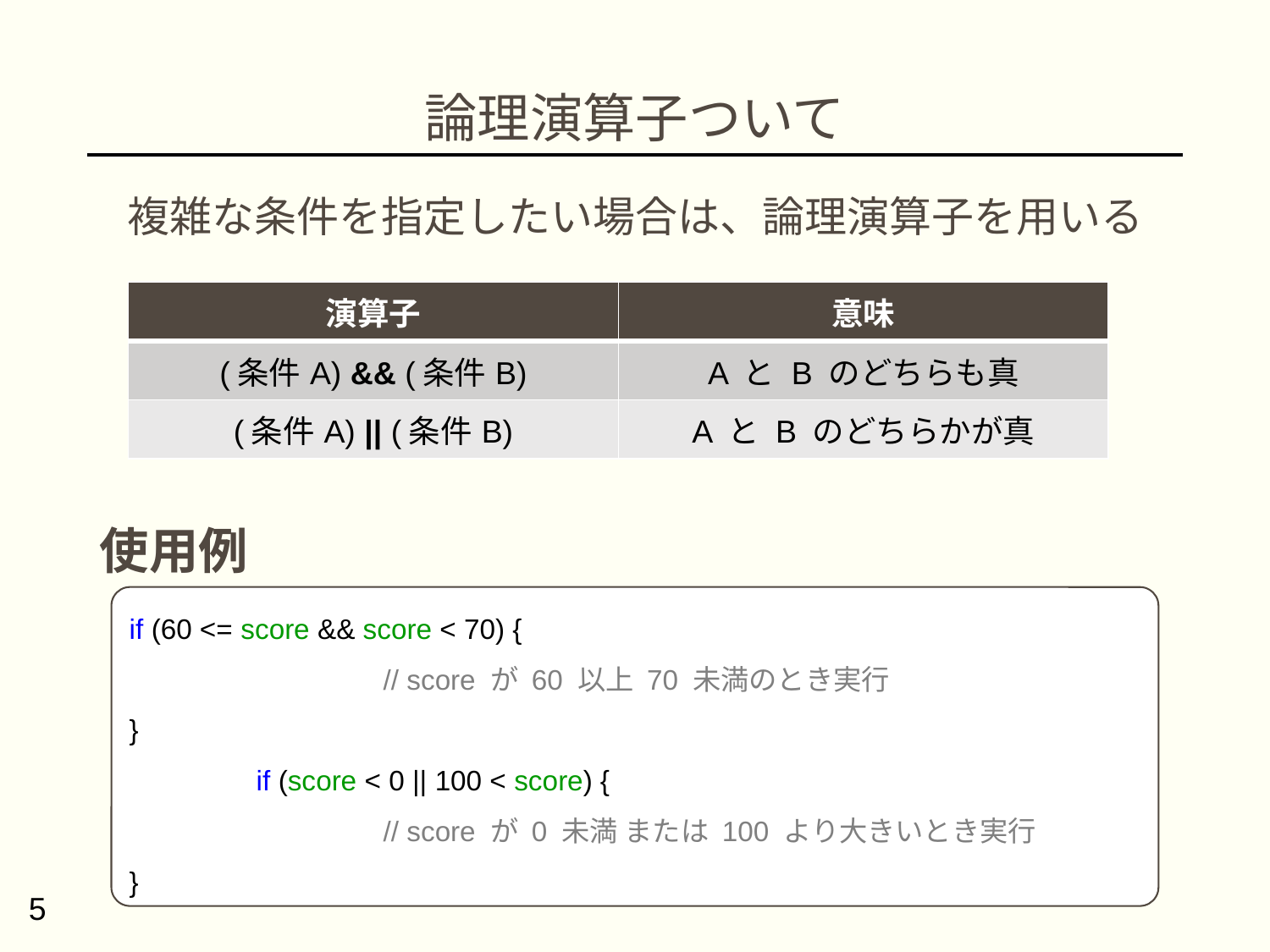

# 論理演算子ついて
複雑な条件を指定したい場合は、論理演算子を用いる
| 演算子 | 意味 |
| --- | --- |
| (条件A) && (条件B) | A と B のどちらも真 |
| (条件A) || (条件B) | A と B のどちらかが真 |
使用例
if (60 <= score && score < 70) {
		// score が 60 以上 70 未満のとき実行
}
	if (score < 0 || 100 < score) {
		// score が 0 未満 または 100 より大きいとき実行
}
5